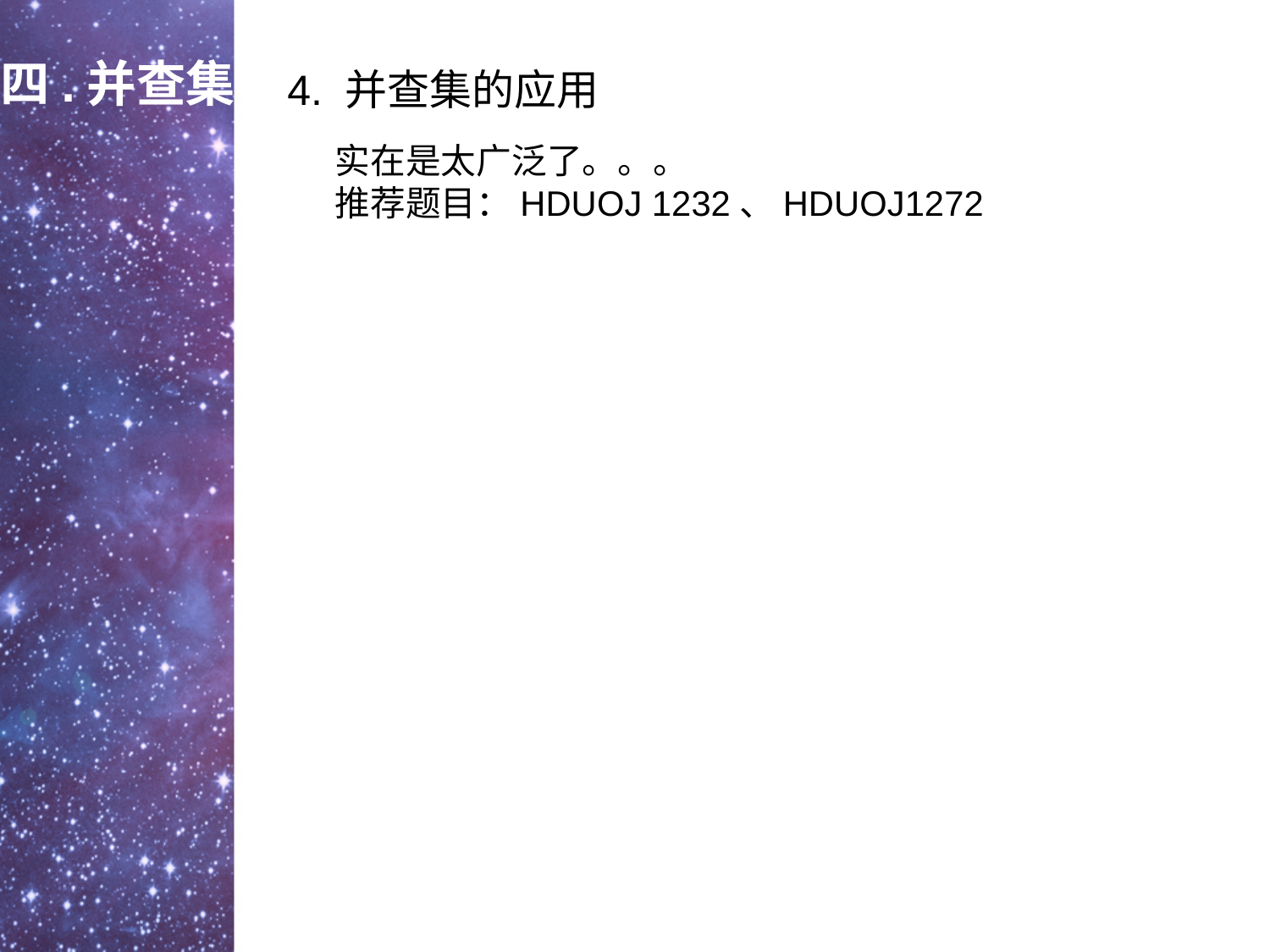

四.并查集
4. 并查集的应用
     实在是太广泛了。。。
     推荐题目：HDUOJ 1232、HDUOJ1272
点击添加文本
点击添加文本
点击添加文本
点击添加文本